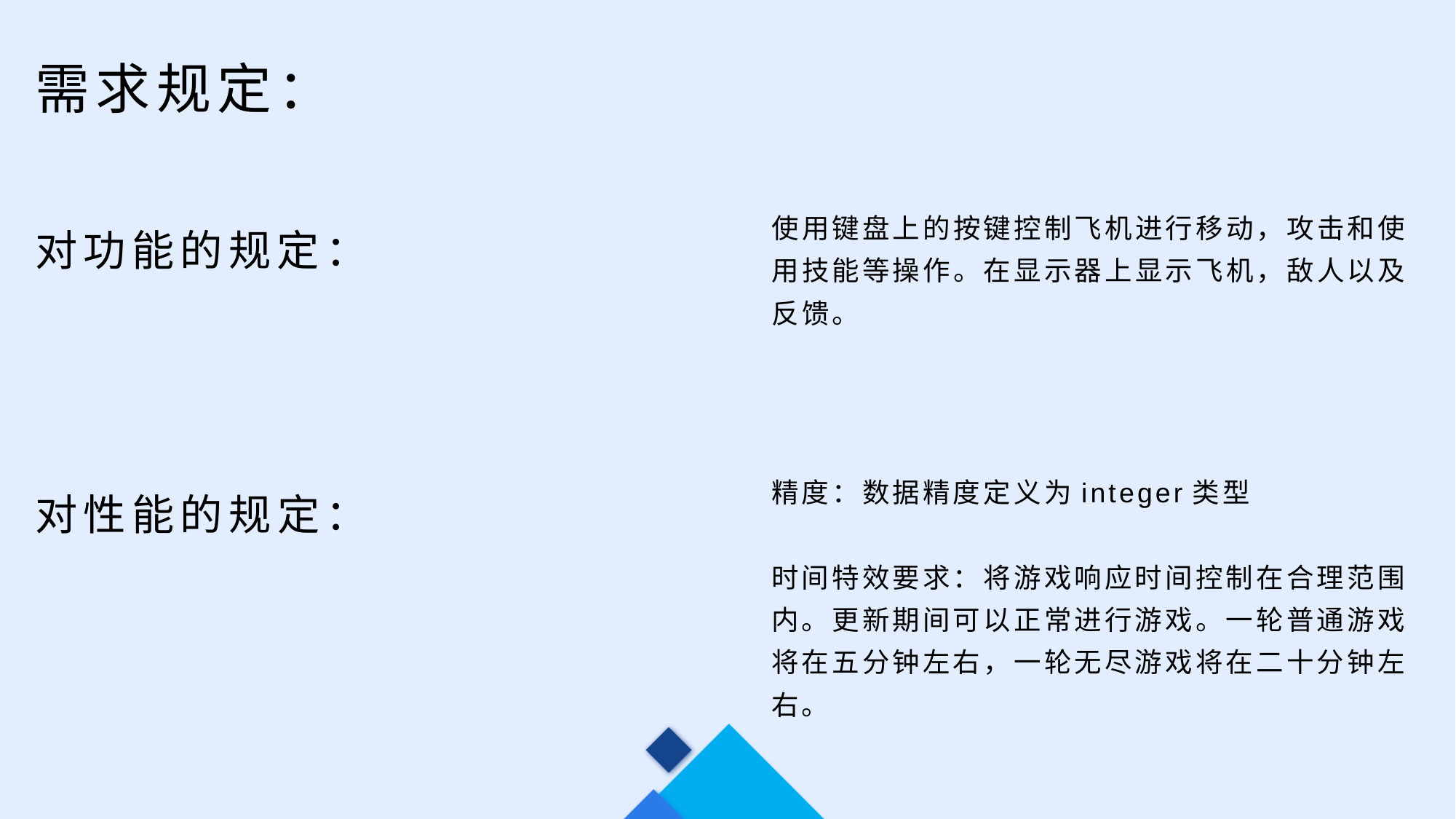

需求规定：
对功能的规定：
使用键盘上的按键控制飞机进行移动，攻击和使用技能等操作。在显示器上显示飞机，敌人以及反馈。
对性能的规定：
精度：数据精度定义为integer类型

时间特效要求：将游戏响应时间控制在合理范围内。更新期间可以正常进行游戏。一轮普通游戏将在五分钟左右，一轮无尽游戏将在二十分钟左右。